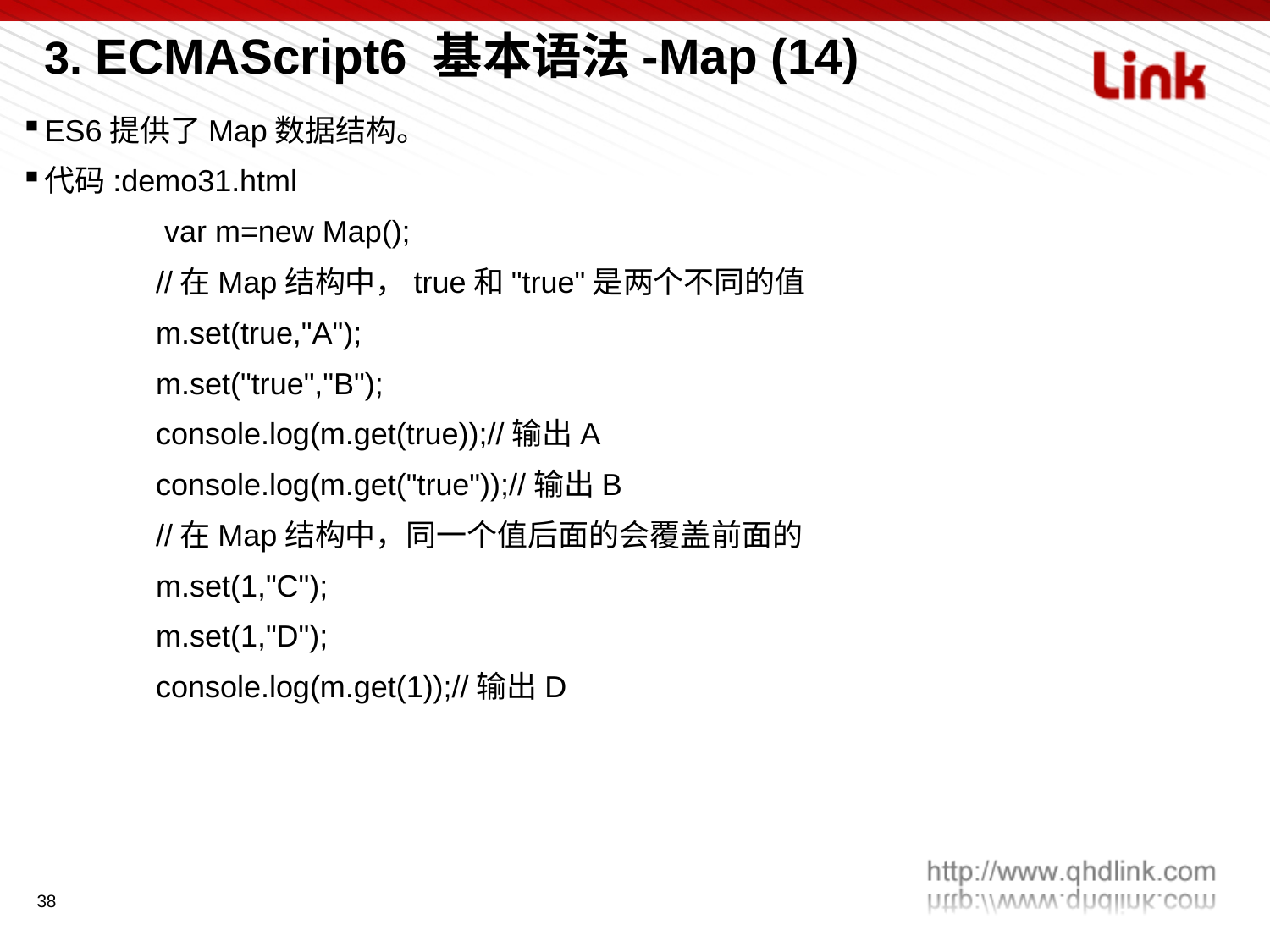

3. ECMAScript6 基本语法-Map (14)
ES6提供了Map数据结构。
代码:demo31.html
                 var m=new Map();
	 //在Map结构中，true和"true"是两个不同的值
	 m.set(true,"A");
	 m.set("true","B");
	 console.log(m.get(true));//输出A
	 console.log(m.get("true"));//输出B
	 //在Map结构中，同一个值后面的会覆盖前面的
	 m.set(1,"C");
	 m.set(1,"D");
	 console.log(m.get(1));//输出D
38